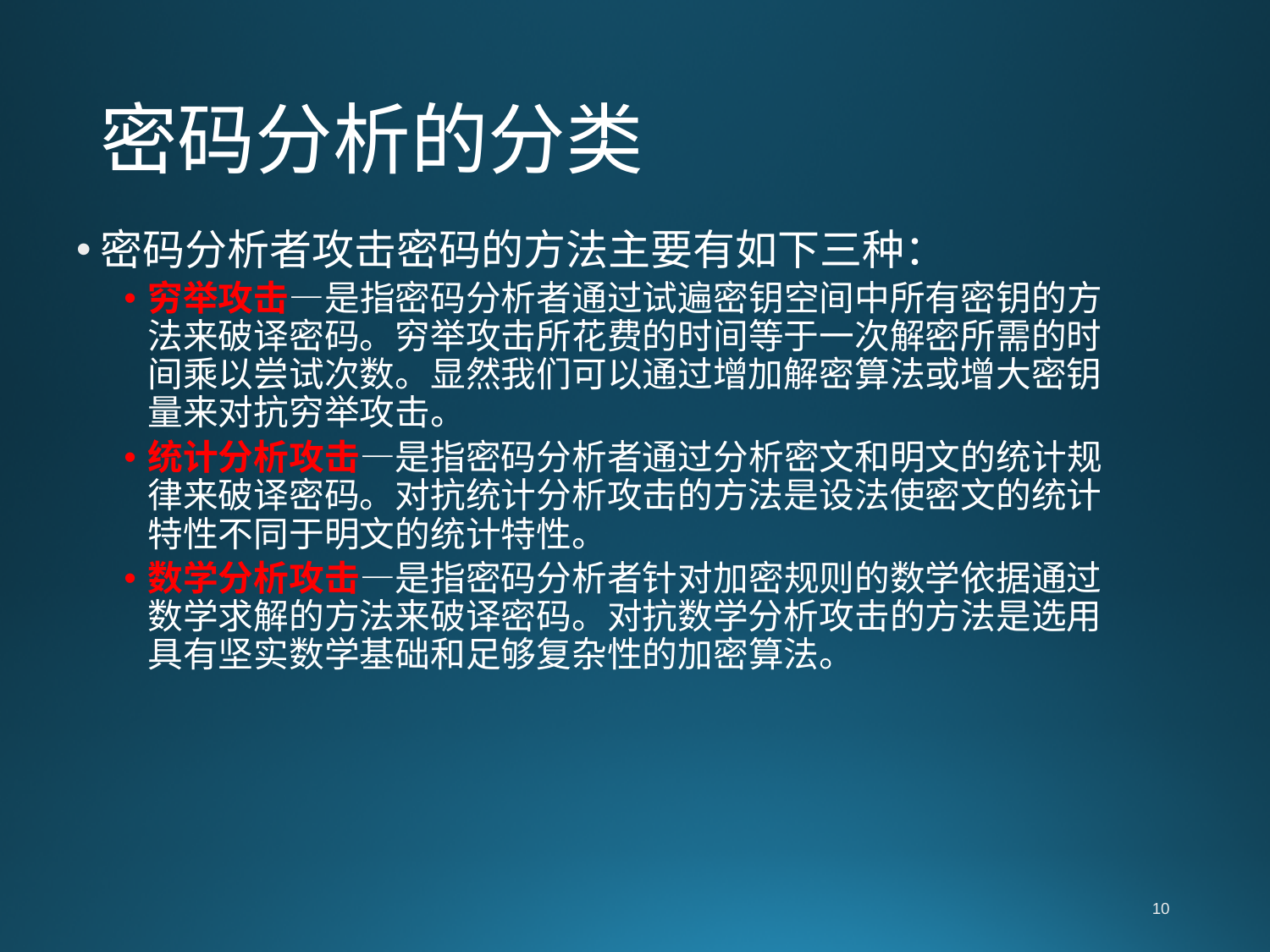

# 密码分析的分类
密码分析者攻击密码的方法主要有如下三种：
穷举攻击—是指密码分析者通过试遍密钥空间中所有密钥的方法来破译密码。穷举攻击所花费的时间等于一次解密所需的时间乘以尝试次数。显然我们可以通过增加解密算法或增大密钥量来对抗穷举攻击。
统计分析攻击—是指密码分析者通过分析密文和明文的统计规律来破译密码。对抗统计分析攻击的方法是设法使密文的统计特性不同于明文的统计特性。
数学分析攻击—是指密码分析者针对加密规则的数学依据通过数学求解的方法来破译密码。对抗数学分析攻击的方法是选用具有坚实数学基础和足够复杂性的加密算法。
10